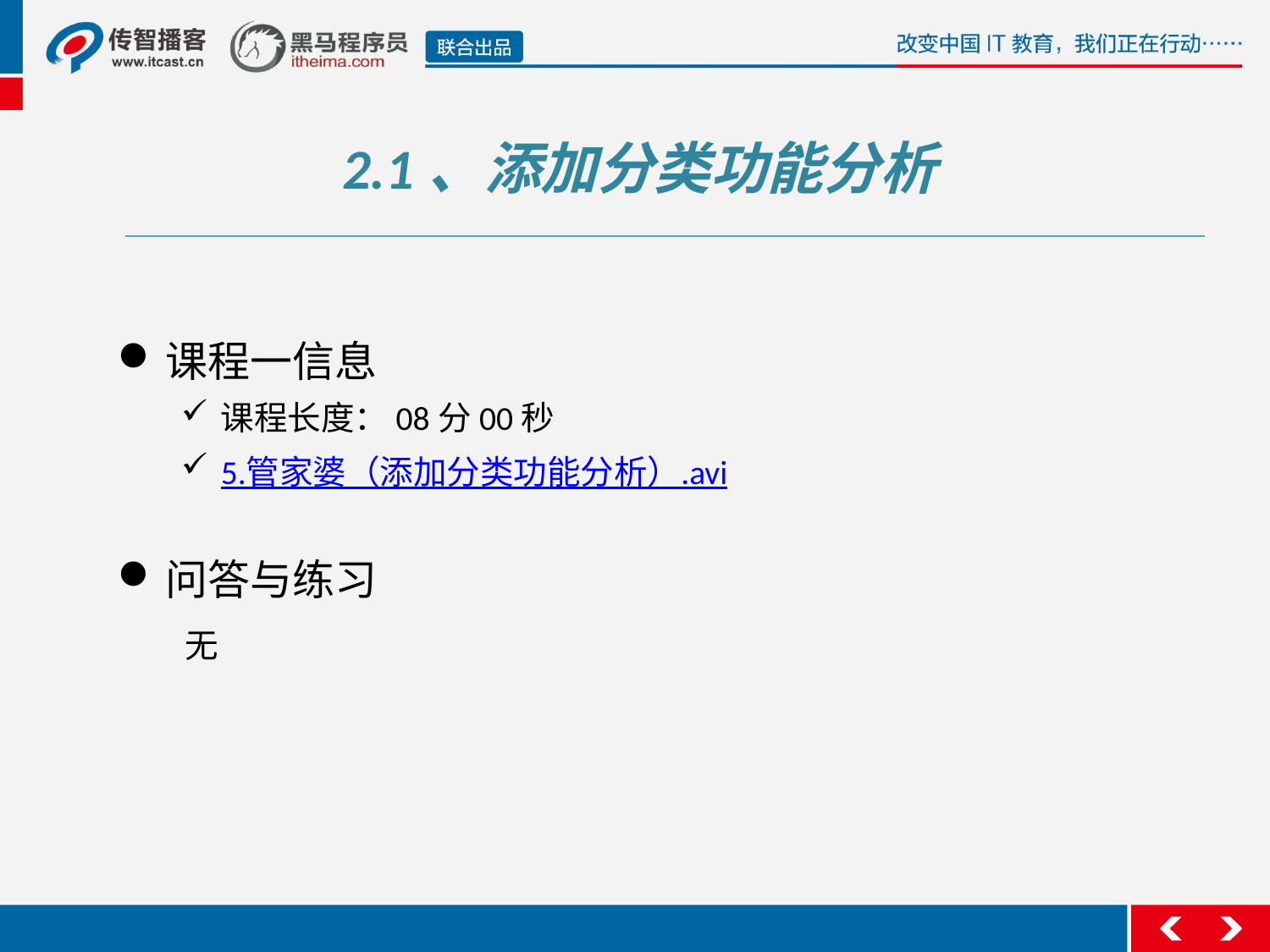

2.1、添加分类功能分析

课程一信息
课程长度：08分00秒
5.管家婆（添加分类功能分析）.avi

问答与练习
      无